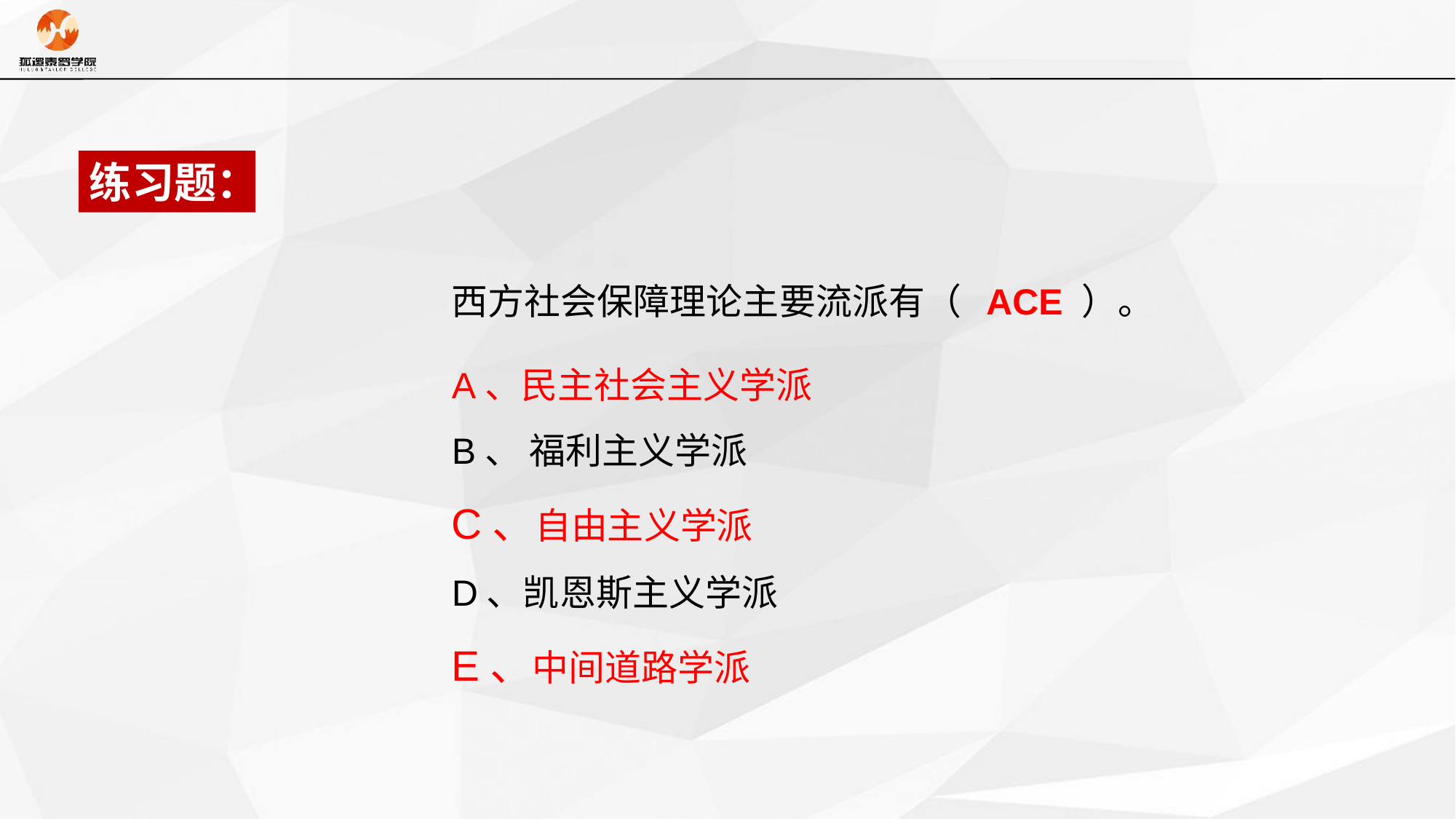

练习题：
西方社会保障理论主要流派有（  ACE ）。
A、民主社会主义学派
B、 福利主义学派
C、自由主义学派
D、凯恩斯主义学派
E、中间道路学派